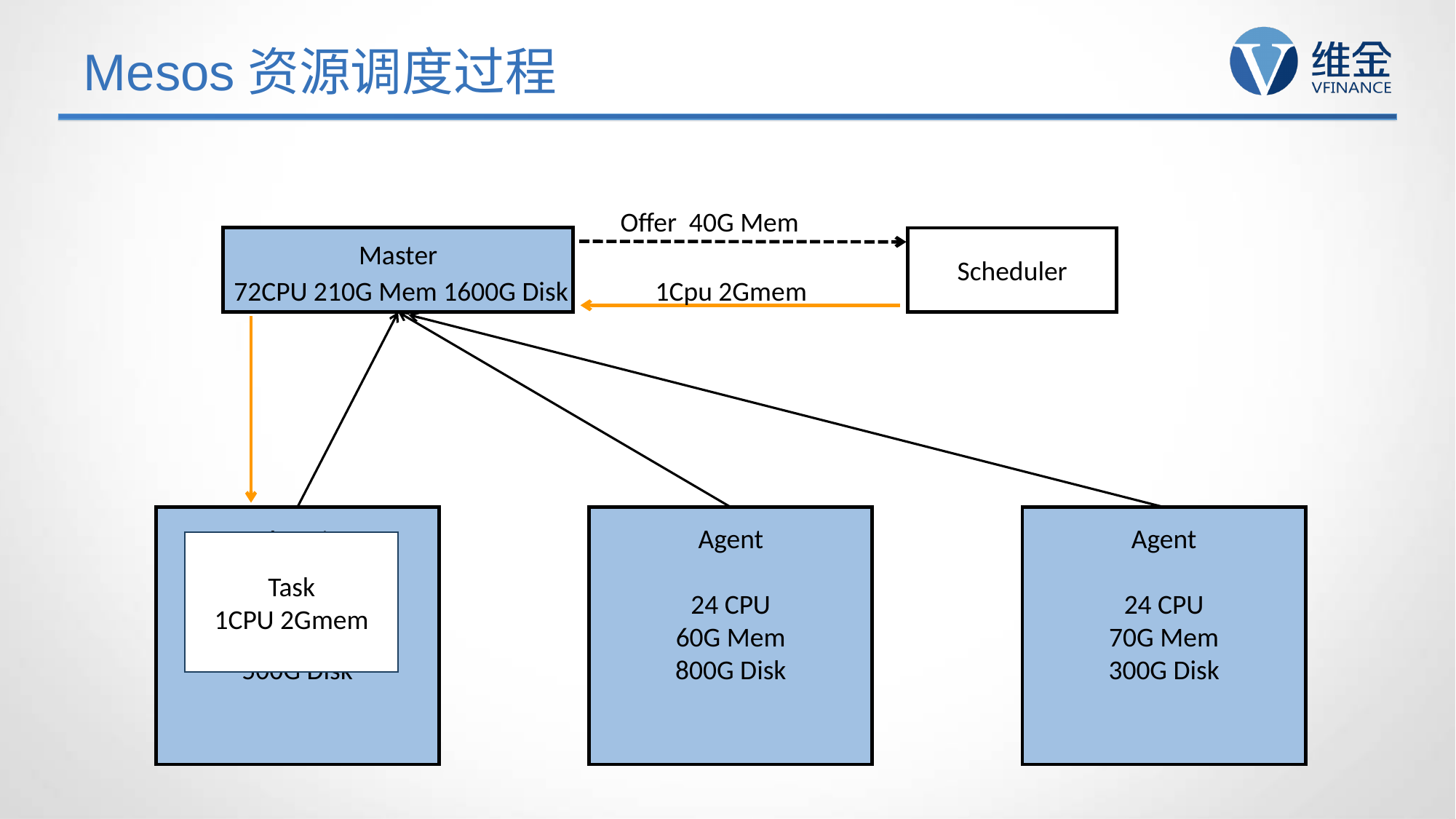

# Mesos资源调度过程
Offer  40G Mem
Master

Scheduler
72CPU 210G Mem 1600G Disk
1Cpu 2Gmem
Agent

24 CPU
80G Mem
500G Disk

Agent

24 CPU
60G Mem
800G Disk

Agent

24 CPU
70G Mem
300G Disk

Task
1CPU 2Gmem